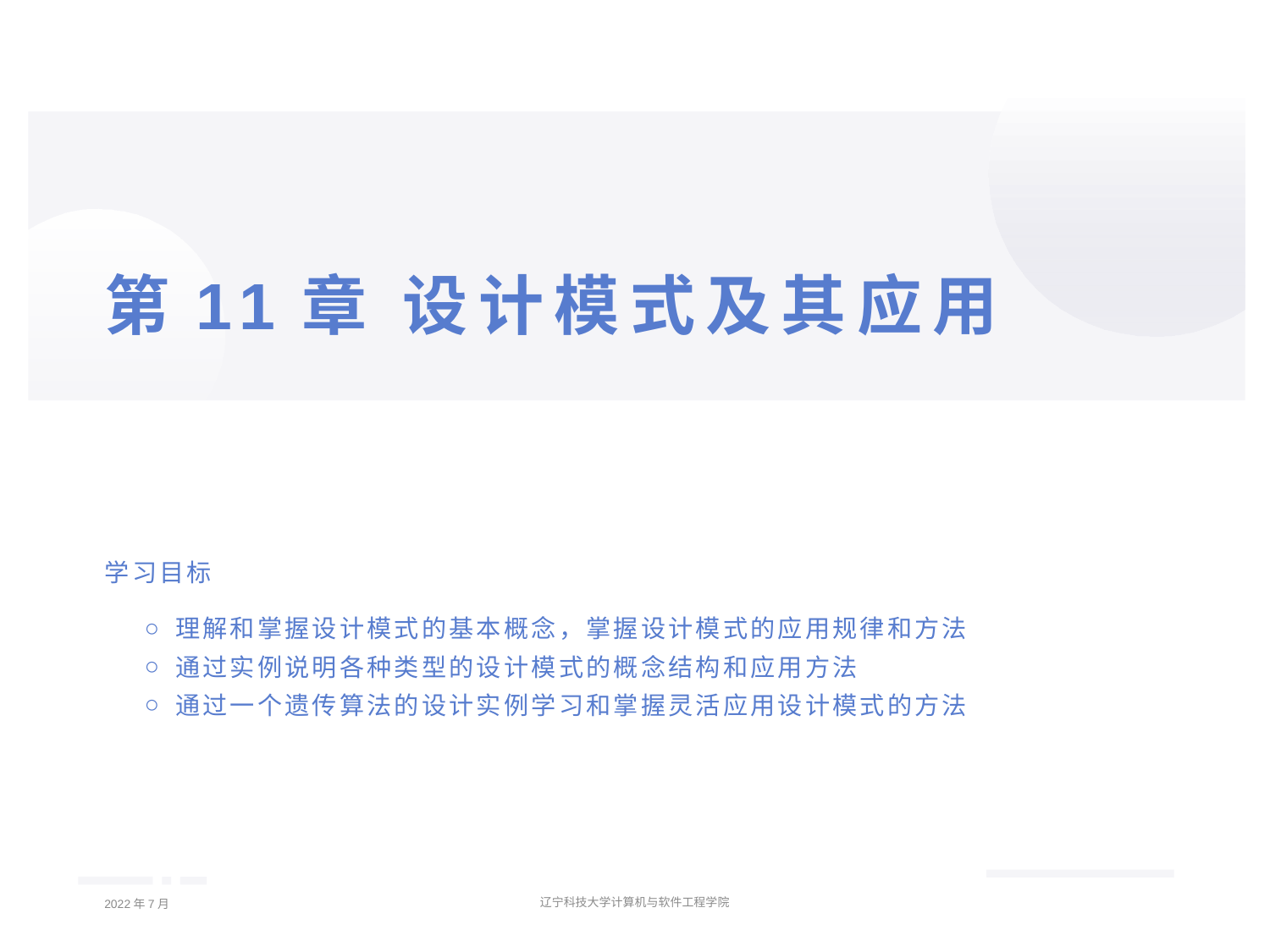

# 第11章 设计模式及其应用
学习目标
理解和掌握设计模式的基本概念，掌握设计模式的应用规律和方法
通过实例说明各种类型的设计模式的概念结构和应用方法
通过一个遗传算法的设计实例学习和掌握灵活应用设计模式的方法
2022年7月
辽宁科技大学计算机与软件工程学院
1